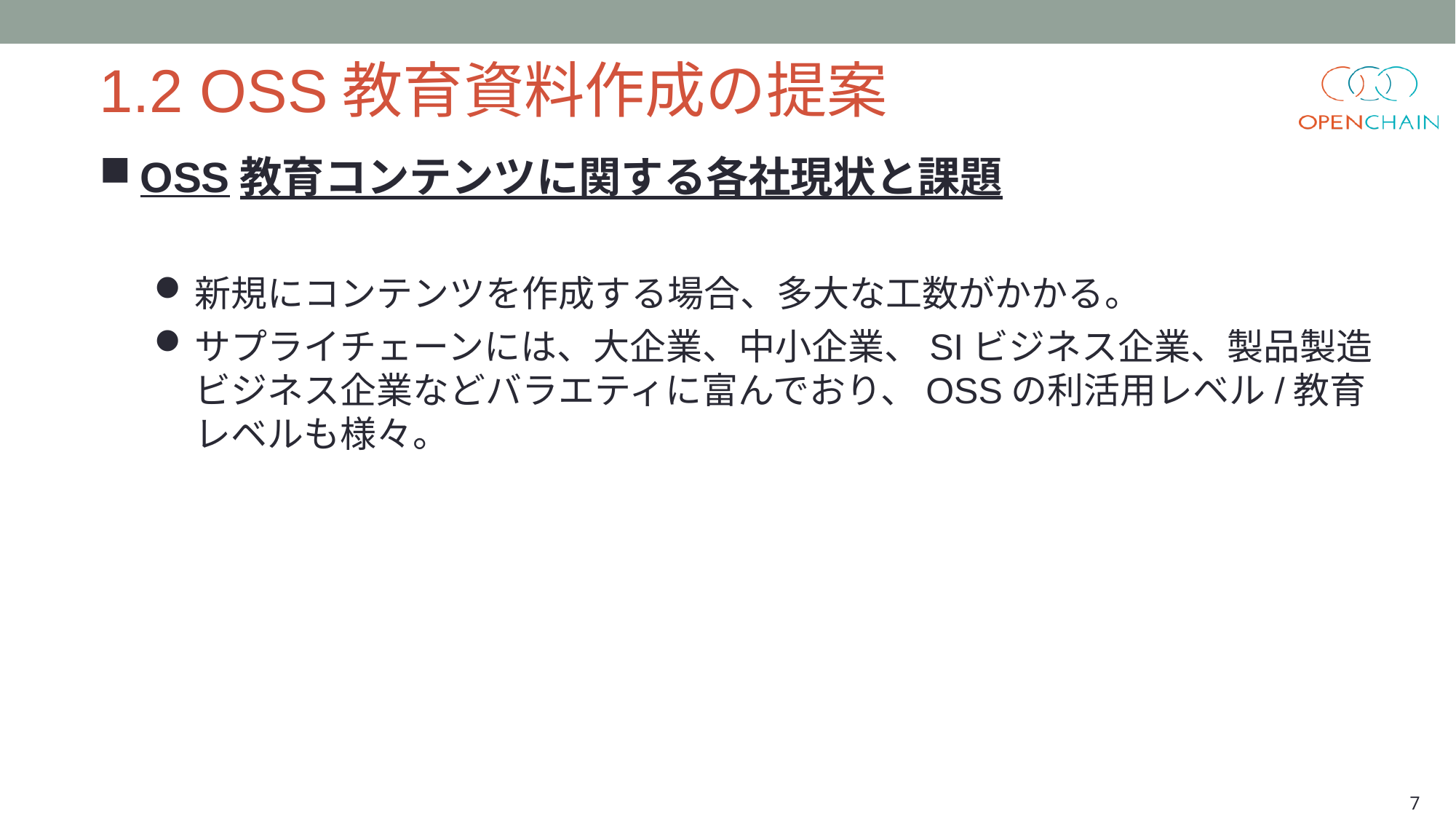

1.2 OSS教育資料作成の提案
OSS教育コンテンツに関する各社現状と課題

新規にコンテンツを作成する場合、多大な工数がかかる。
サプライチェーンには、大企業、中小企業、SIビジネス企業、製品製造ビジネス企業などバラエティに富んでおり、OSSの利活用レベル/教育レベルも様々。
7